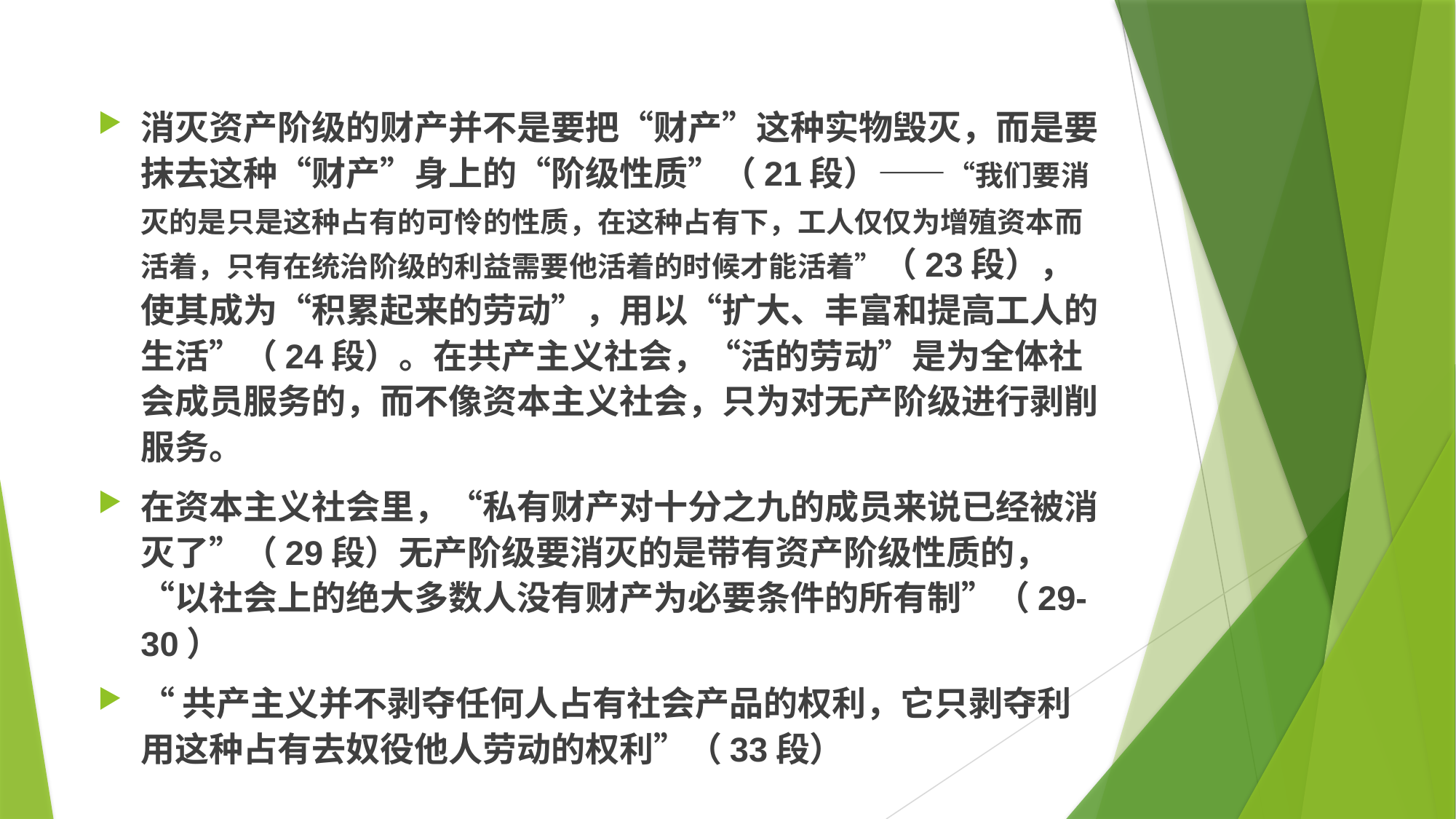

消灭资产阶级的财产并不是要把“财产”这种实物毁灭，而是要抹去这种“财产”身上的“阶级性质”（21段）——“我们要消灭的是只是这种占有的可怜的性质，在这种占有下，工人仅仅为增殖资本而活着，只有在统治阶级的利益需要他活着的时候才能活着”（23段），使其成为“积累起来的劳动”，用以“扩大、丰富和提高工人的生活”（24段）。在共产主义社会，“活的劳动”是为全体社会成员服务的，而不像资本主义社会，只为对无产阶级进行剥削服务。
在资本主义社会里，“私有财产对十分之九的成员来说已经被消灭了”（29段）无产阶级要消灭的是带有资产阶级性质的，“以社会上的绝大多数人没有财产为必要条件的所有制”（29-30）
“共产主义并不剥夺任何人占有社会产品的权利，它只剥夺利用这种占有去奴役他人劳动的权利”（33段）